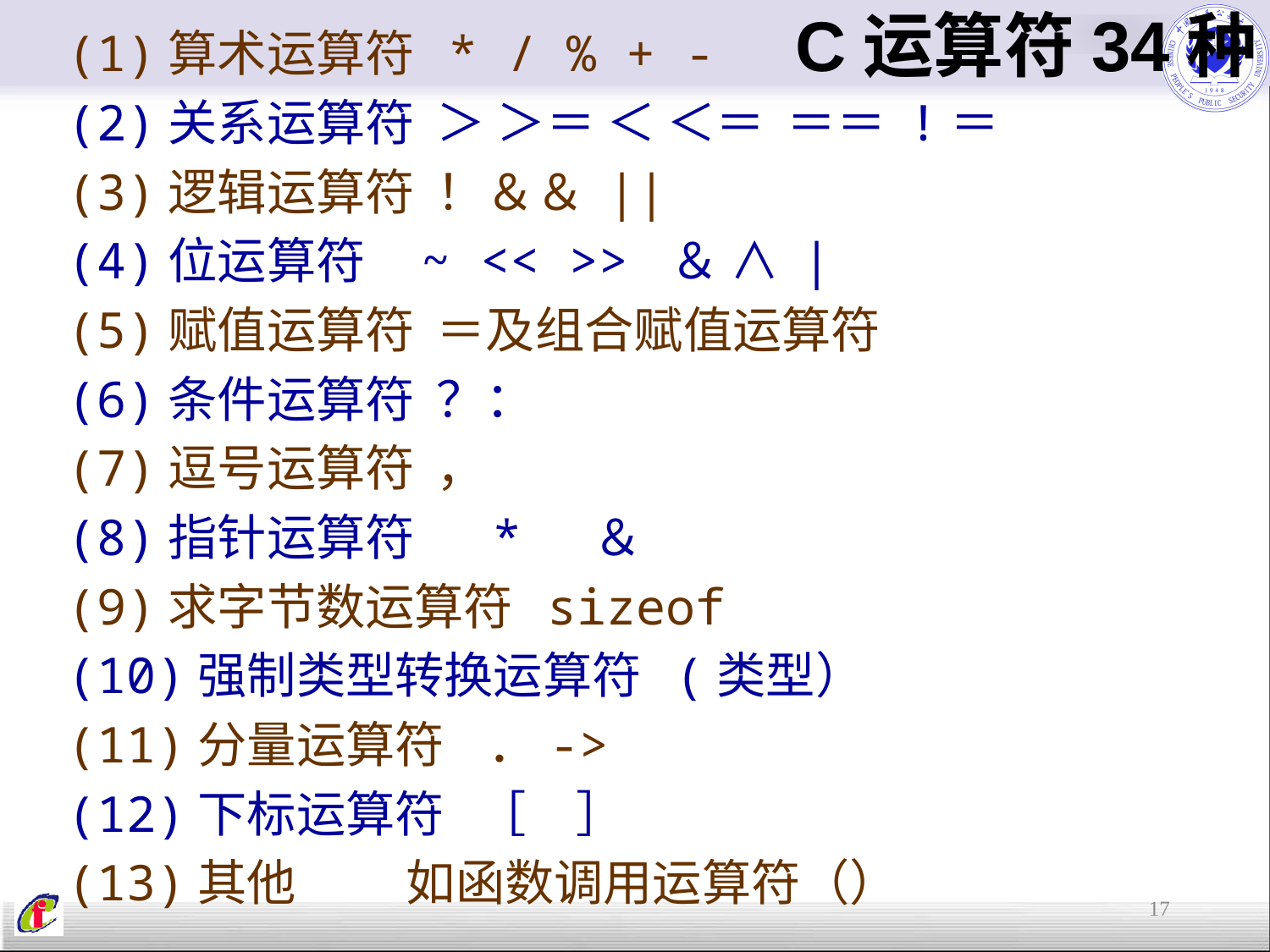

C运算符34种
(1)算术运算符  * / % + -
(2)关系运算符  ＞ ＞＝ ＜ ＜＝  ＝＝ !＝
(3)逻辑运算符  ！＆＆ ||
(4)位运算符    ~ << >> ＆ ∧ |
(5)赋值运算符  ＝及组合赋值运算符
(6)条件运算符  ？：
(7)逗号运算符  ，
(8)指针运算符      *  ＆
(9)求字节数运算符  sizeof
(10)强制类型转换运算符  (类型）
(11)分量运算符    ．->
(12)下标运算符   ［　］
(13)其他          如函数调用运算符（）

17